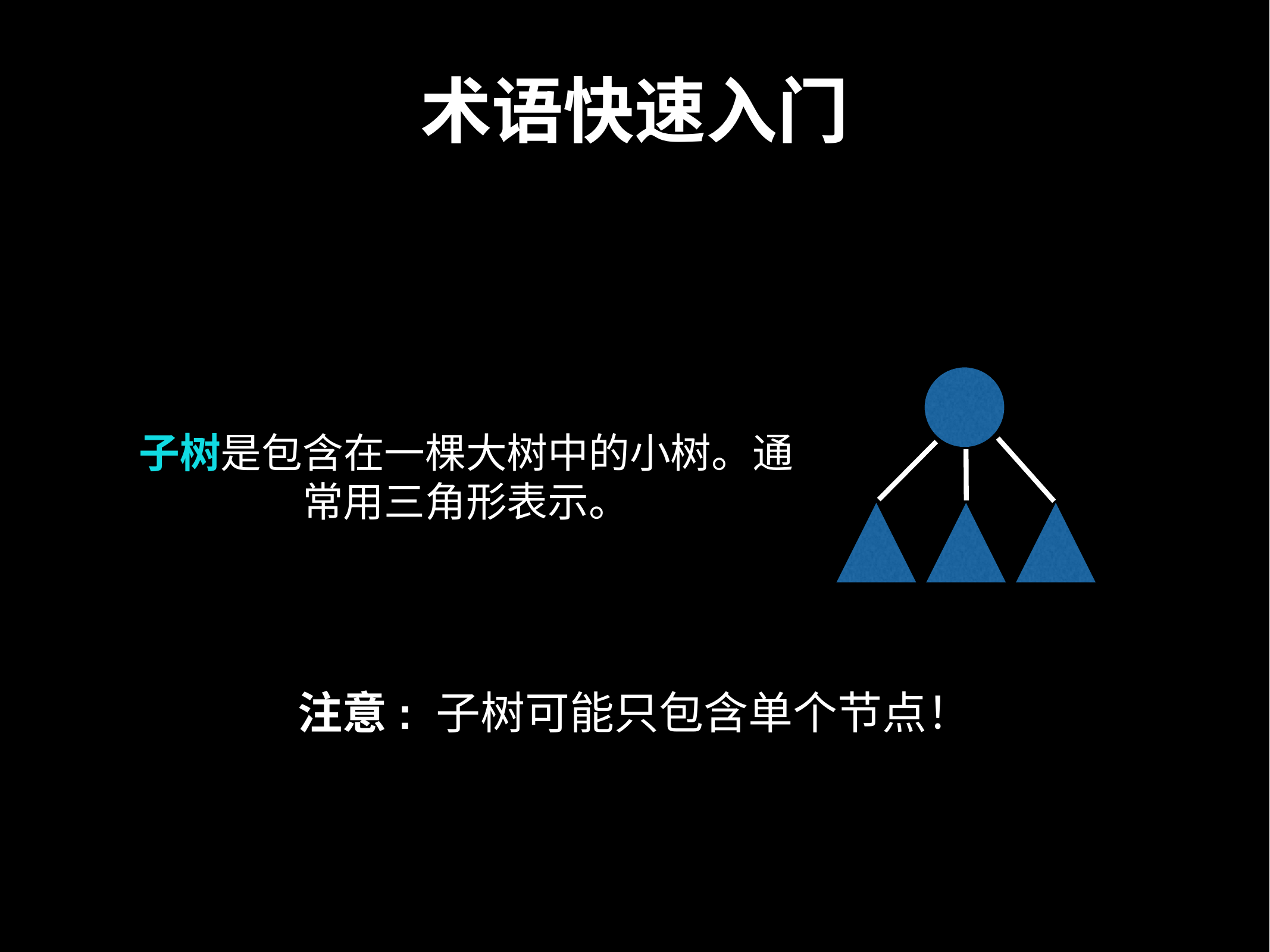

# 术语快速入门

子树是包含在一棵大树中的小树。通常用三角形表示。

注意: 子树可能只包含单个节点！